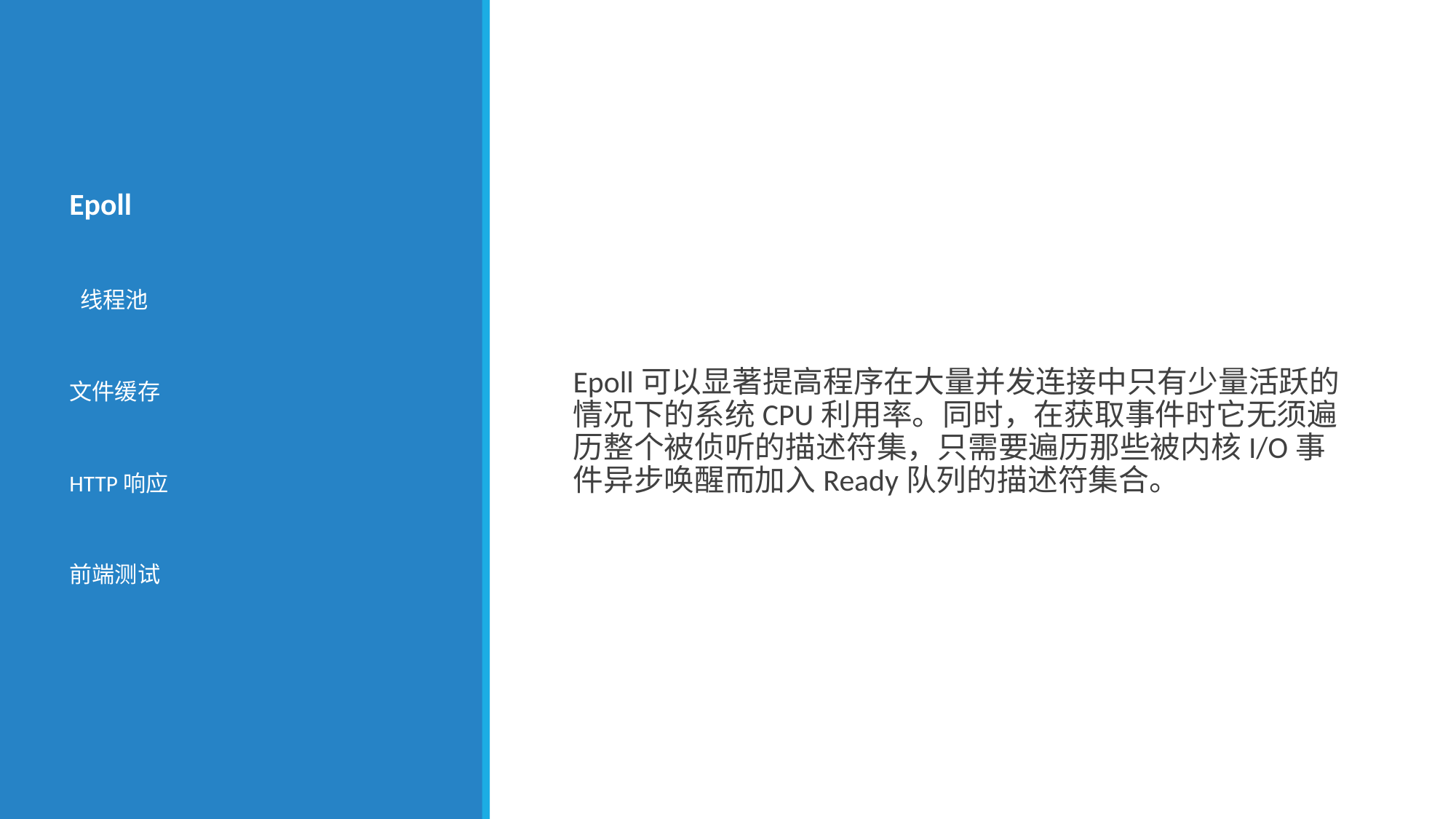

Epoll

 线程池

文件缓存

HTTP响应

前端测试

Epoll可以显著提⾼程序在⼤量并发连接中只有少量活跃的情况下的系统CPU利用率。同时，在获取事件时它无须遍历整个被侦听的描述符集，只需要遍历那些被内核I/O事件异步唤醒而加入Ready队列的描述符集合。